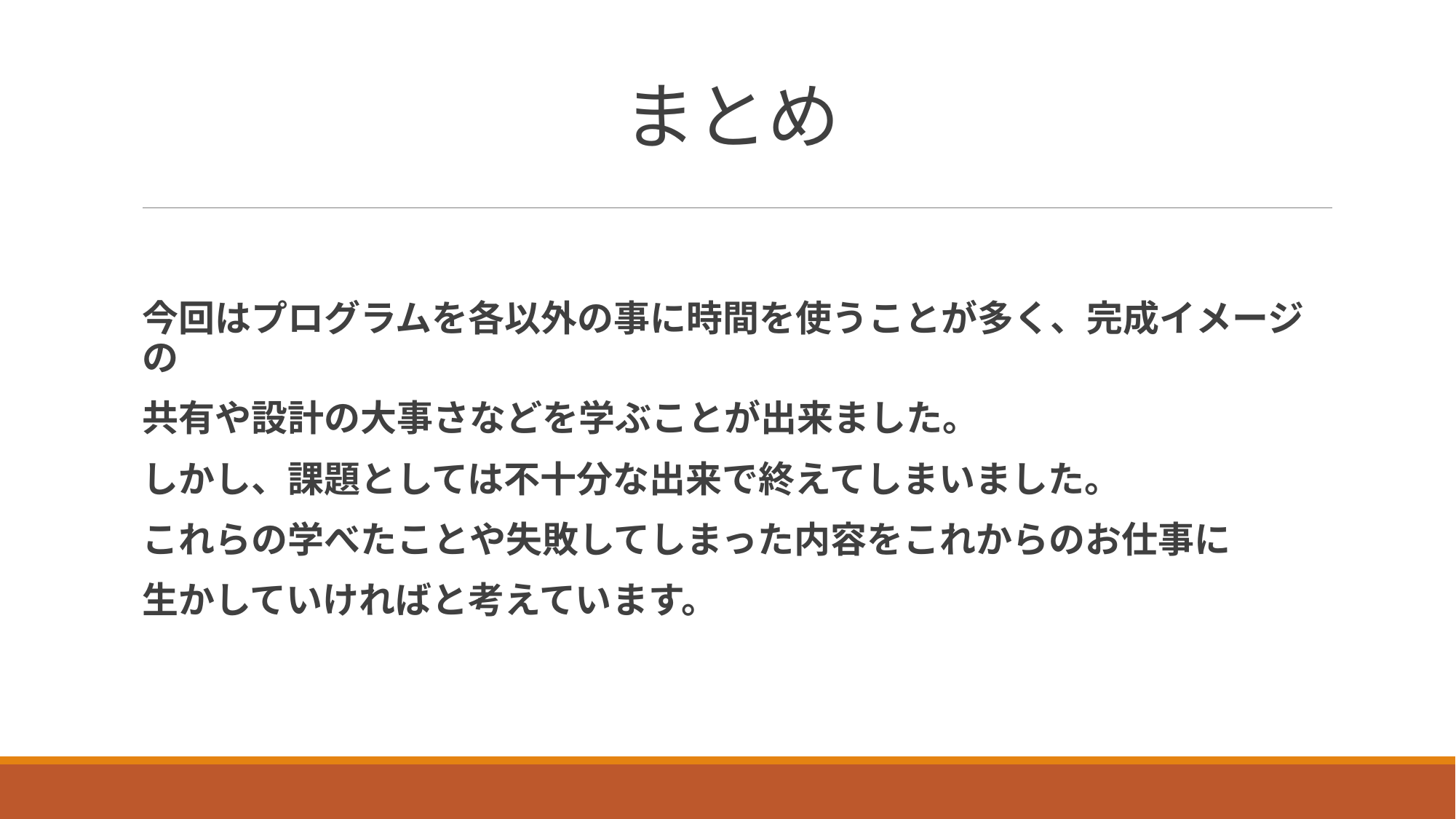

# まとめ
今回はプログラムを各以外の事に時間を使うことが多く、完成イメージの
共有や設計の大事さなどを学ぶことが出来ました。
しかし、課題としては不十分な出来で終えてしまいました。
これらの学べたことや失敗してしまった内容をこれからのお仕事に
生かしていければと考えています。